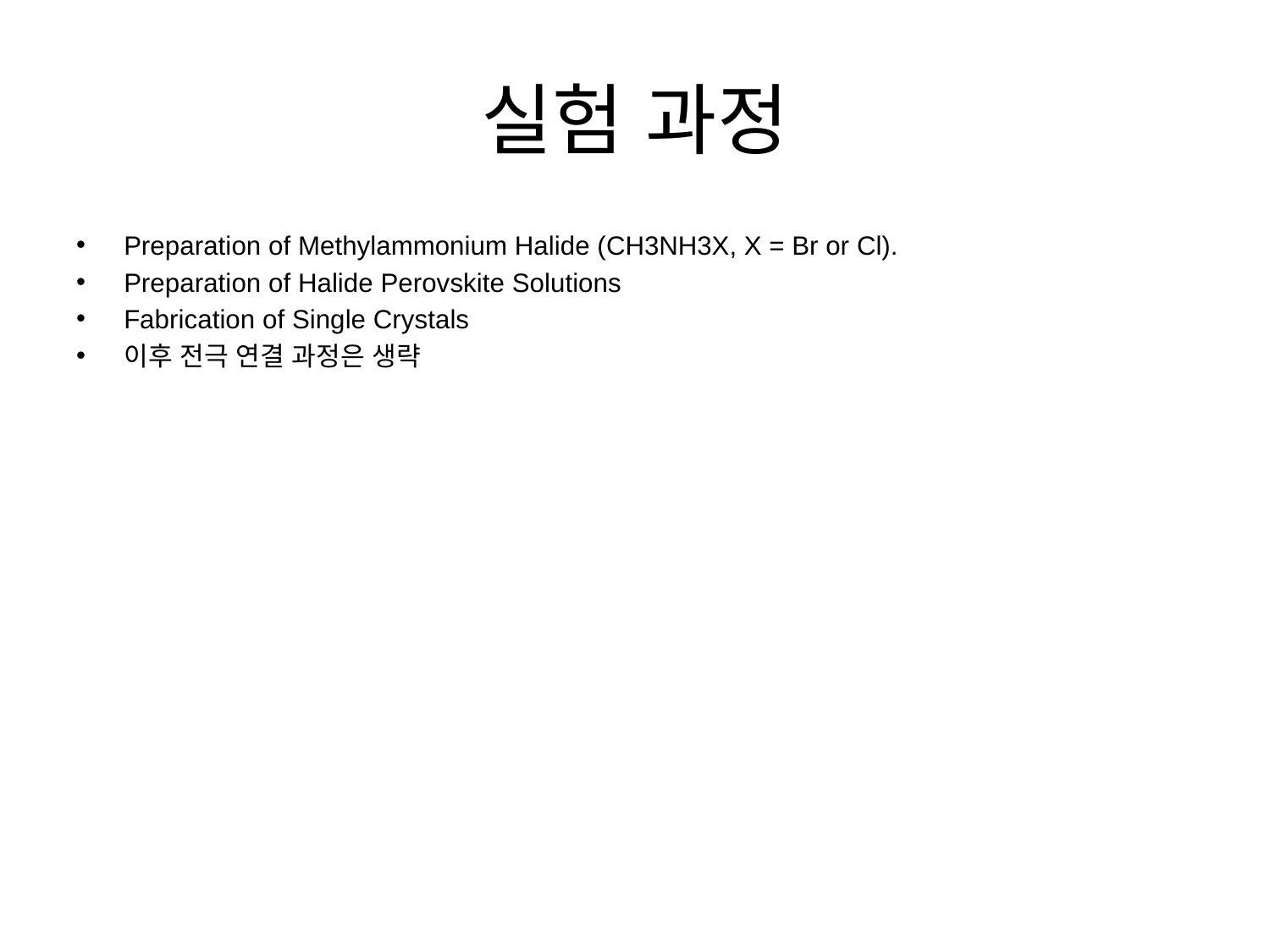

# 실험 과정
Preparation of Methylammonium Halide (CH3NH3X, X = Br or Cl).
Preparation of Halide Perovskite Solutions
Fabrication of Single Crystals
이후 전극 연결 과정은 생략